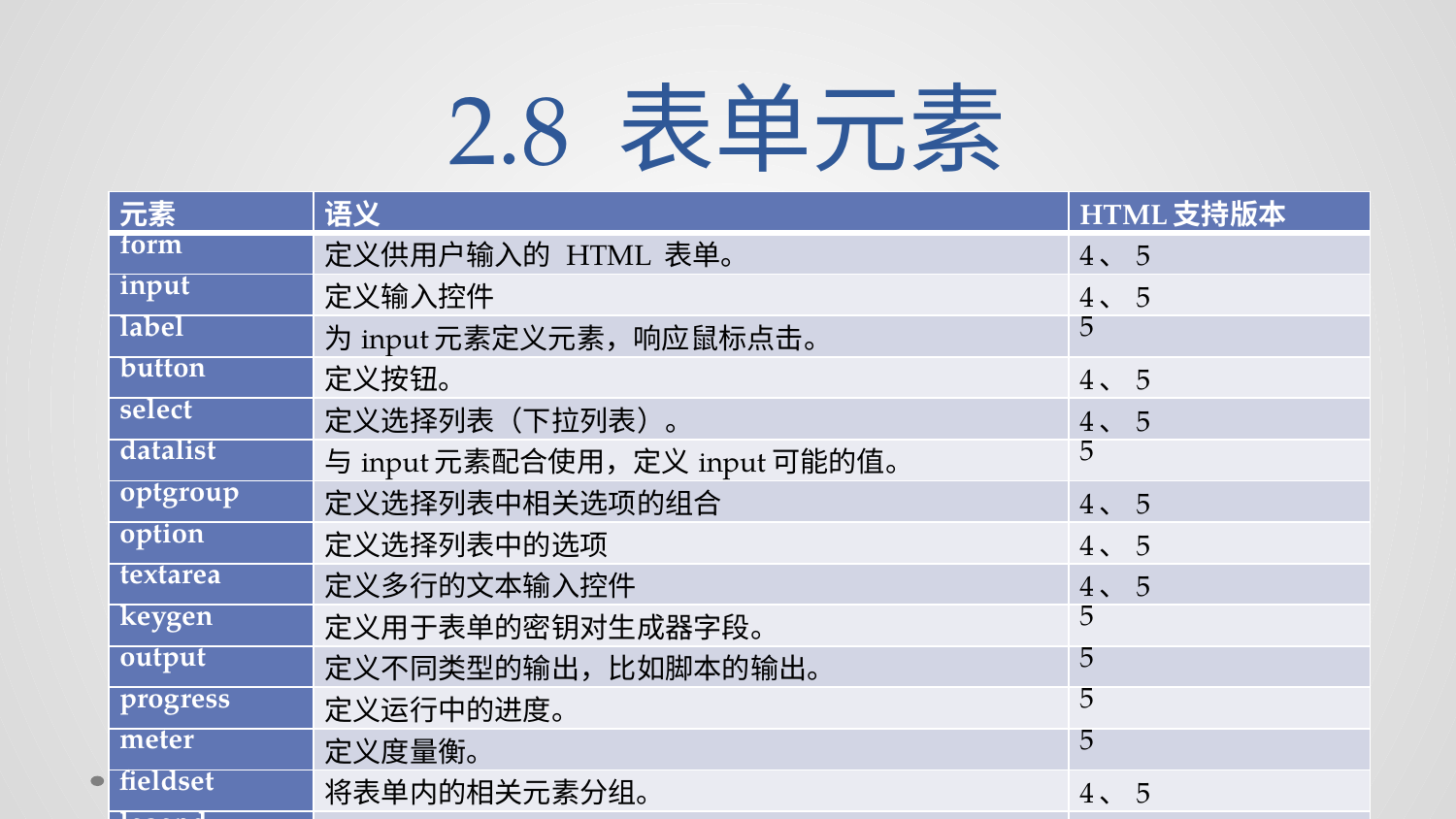

# 2.8 表单元素
| 元素 | 语义 | HTML支持版本 |
| --- | --- | --- |
| form | 定义供用户输入的 HTML 表单。 | 4、5 |
| input | 定义输入控件 | 4、5 |
| label | 为input元素定义元素，响应鼠标点击。 | 5 |
| button | 定义按钮。 | 4、5 |
| select | 定义选择列表（下拉列表）。 | 4、5 |
| datalist | 与input元素配合使用，定义input可能的值。 | 5 |
| optgroup | 定义选择列表中相关选项的组合 | 4、5 |
| option | 定义选择列表中的选项 | 4、5 |
| textarea | 定义多行的文本输入控件 | 4、5 |
| keygen | 定义用于表单的密钥对生成器字段。 | 5 |
| output | 定义不同类型的输出，比如脚本的输出。 | 5 |
| progress | 定义运行中的进度。 | 5 |
| meter | 定义度量衡。 | 5 |
| fieldset | 将表单内的相关元素分组。 | 4、5 |
| legend | 定义fieldset 元素的其余内容的标题。 | 4、5 |